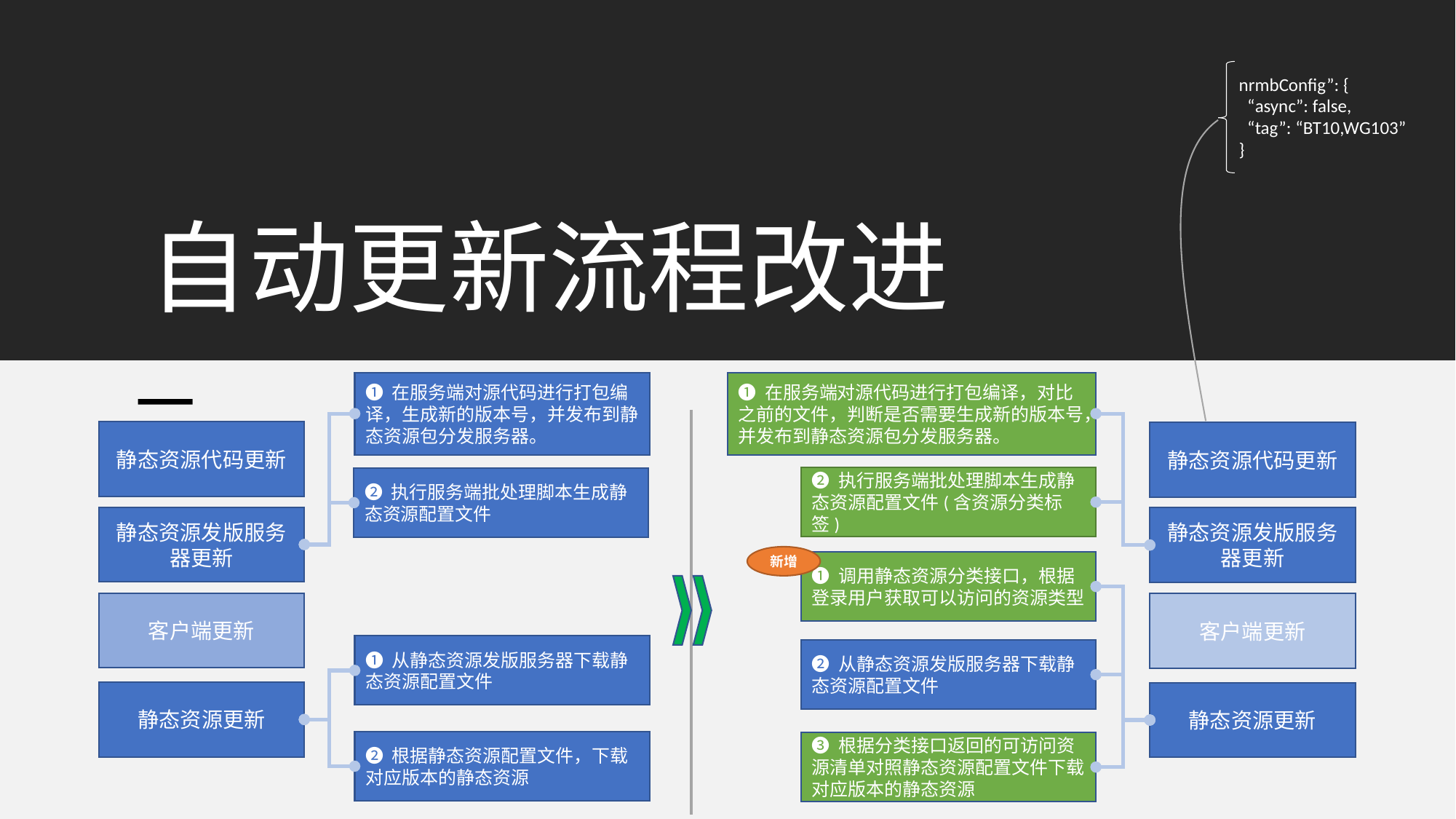

nrmbConfig”: {
  “async”: false,
  “tag”: “BT10,WG103”
}
# 自动更新流程改进

❶ 在服务端对源代码进行打包编译，生成新的版本号，并发布到静态资源包分发服务器。
❶ 在服务端对源代码进行打包编译，对比之前的文件，判断是否需要生成新的版本号，并发布到静态资源包分发服务器。

静态资源代码更新
静态资源代码更新
❷ 执行服务端批处理脚本生成静态资源配置文件(含资源分类标签)
❷ 执行服务端批处理脚本生成静态资源配置文件
静态资源发版服务器更新
静态资源发版服务器更新
新增
❶ 调用静态资源分类接口，根据登录用户获取可以访问的资源类型

客户端更新
客户端更新
❶ 从静态资源发版服务器下载静态资源配置文件
❷ 从静态资源发版服务器下载静态资源配置文件
静态资源更新
静态资源更新
❷ 根据静态资源配置文件，下载对应版本的静态资源
❸ 根据分类接口返回的可访问资源清单对照静态资源配置文件下载对应版本的静态资源